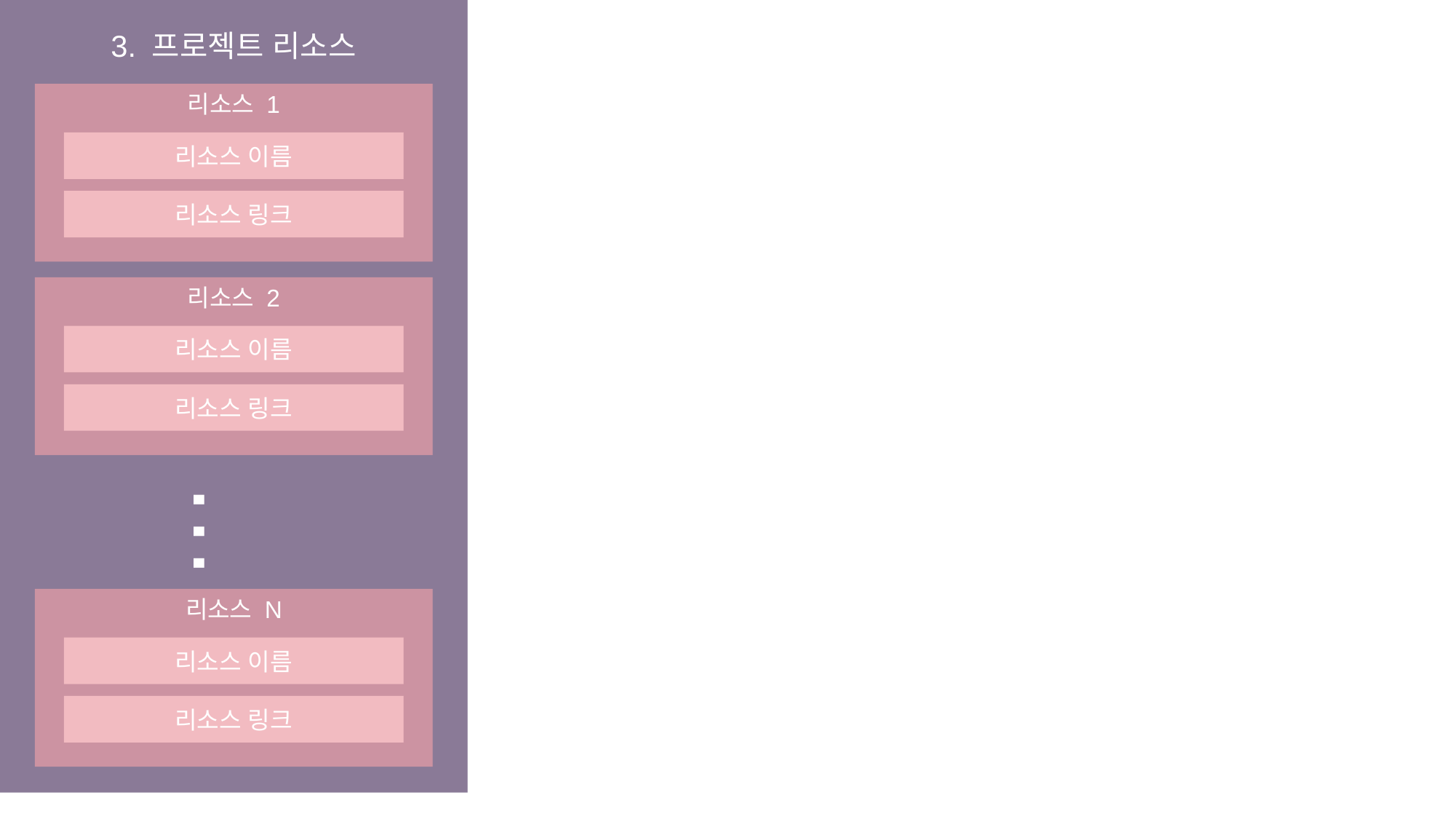

3. 프로젝트 리소스
리소스 1
리소스 이름
리소스 링크
리소스 2
리소스 이름
리소스 링크
…
리소스 N
리소스 이름
리소스 링크